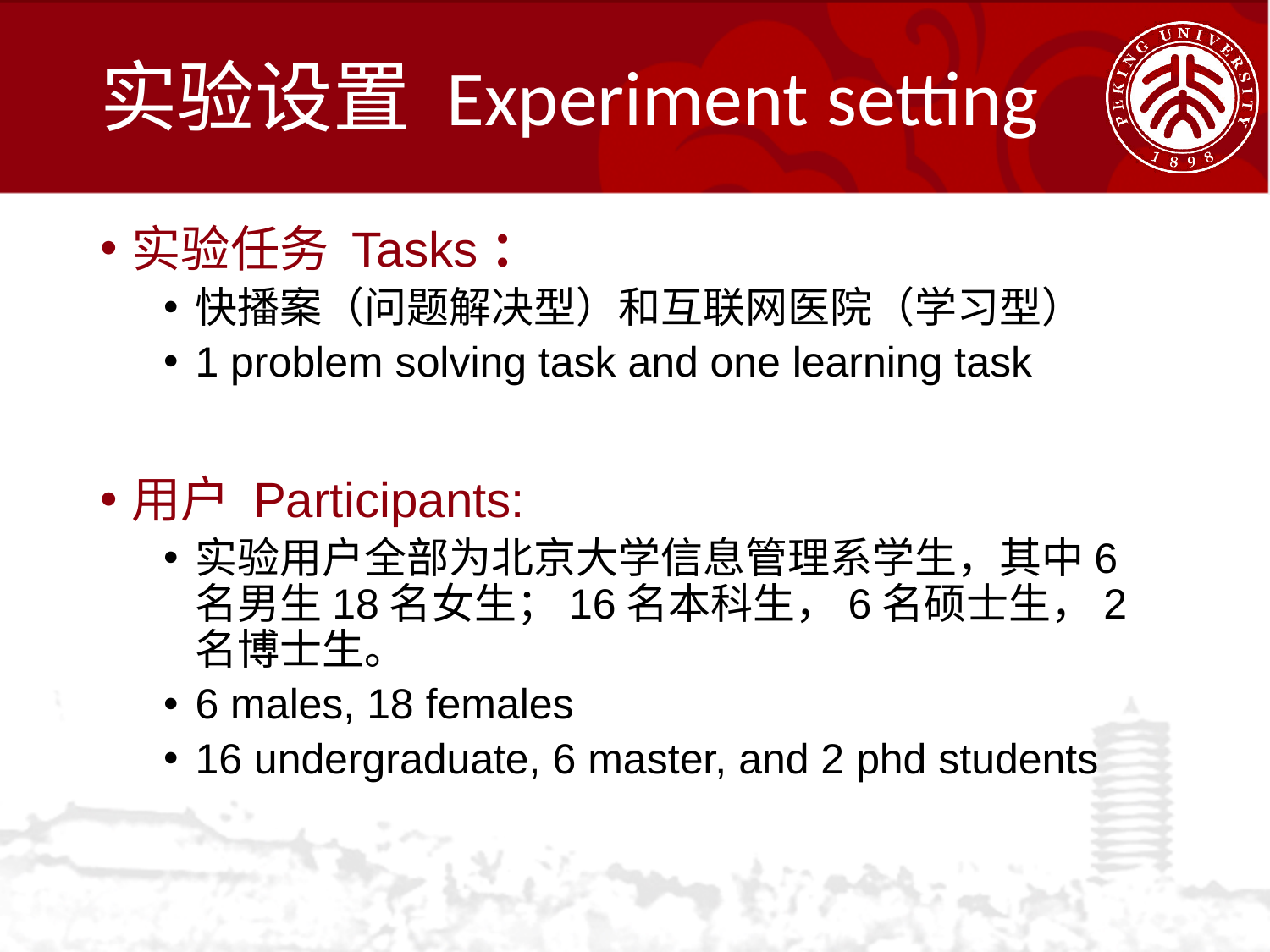

# 实验设置 Experiment setting
实验任务 Tasks：
快播案（问题解决型）和互联网医院（学习型）
1 problem solving task and one learning task

用户 Participants:
实验用户全部为北京大学信息管理系学生，其中6名男生18名女生；16名本科生，6名硕士生，2名博士生。
6 males, 18 females
16 undergraduate, 6 master, and 2 phd students